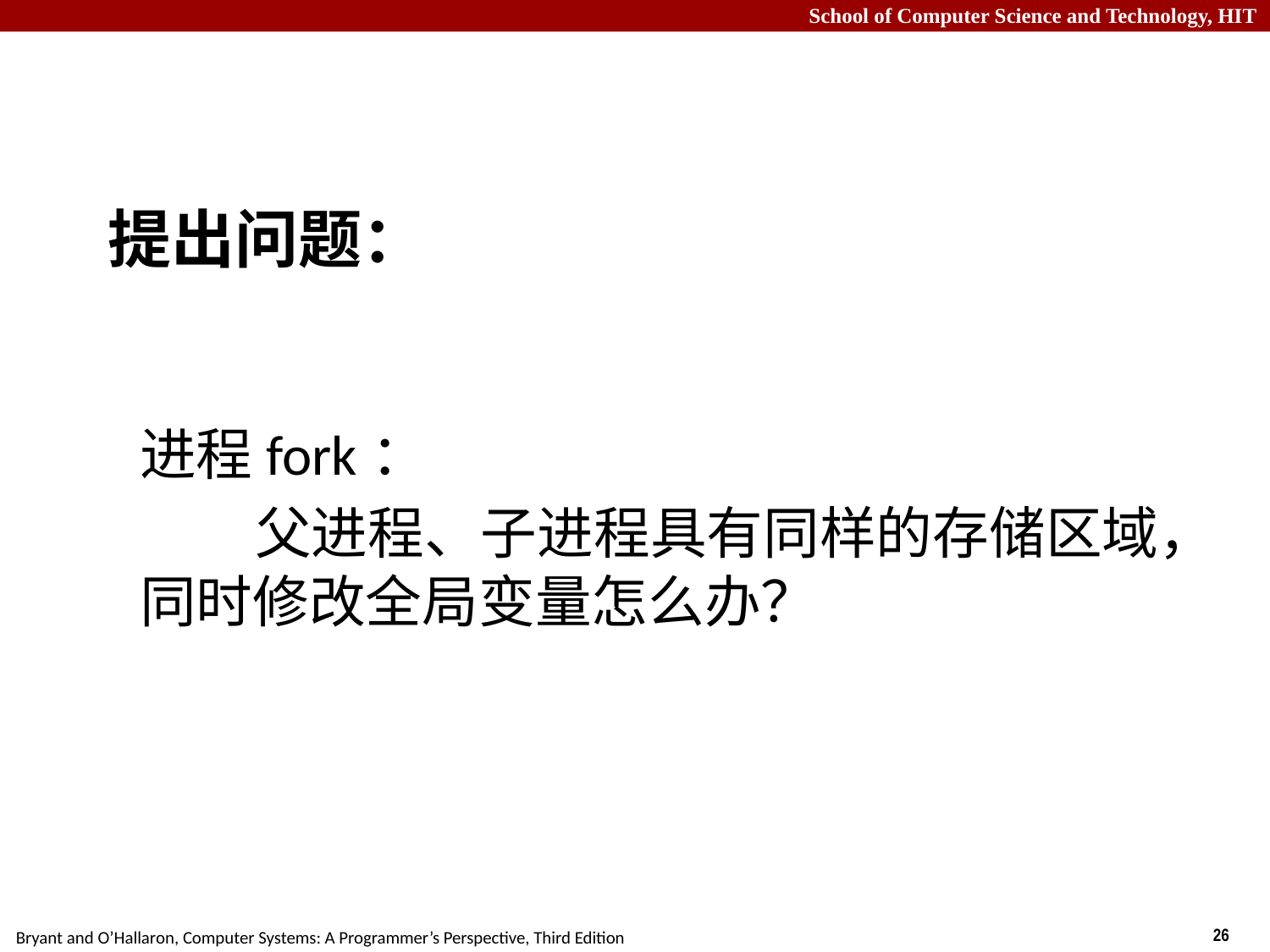

# 提出问题：
进程fork：
        父进程、子进程具有同样的存储区域，同时修改全局变量怎么办？